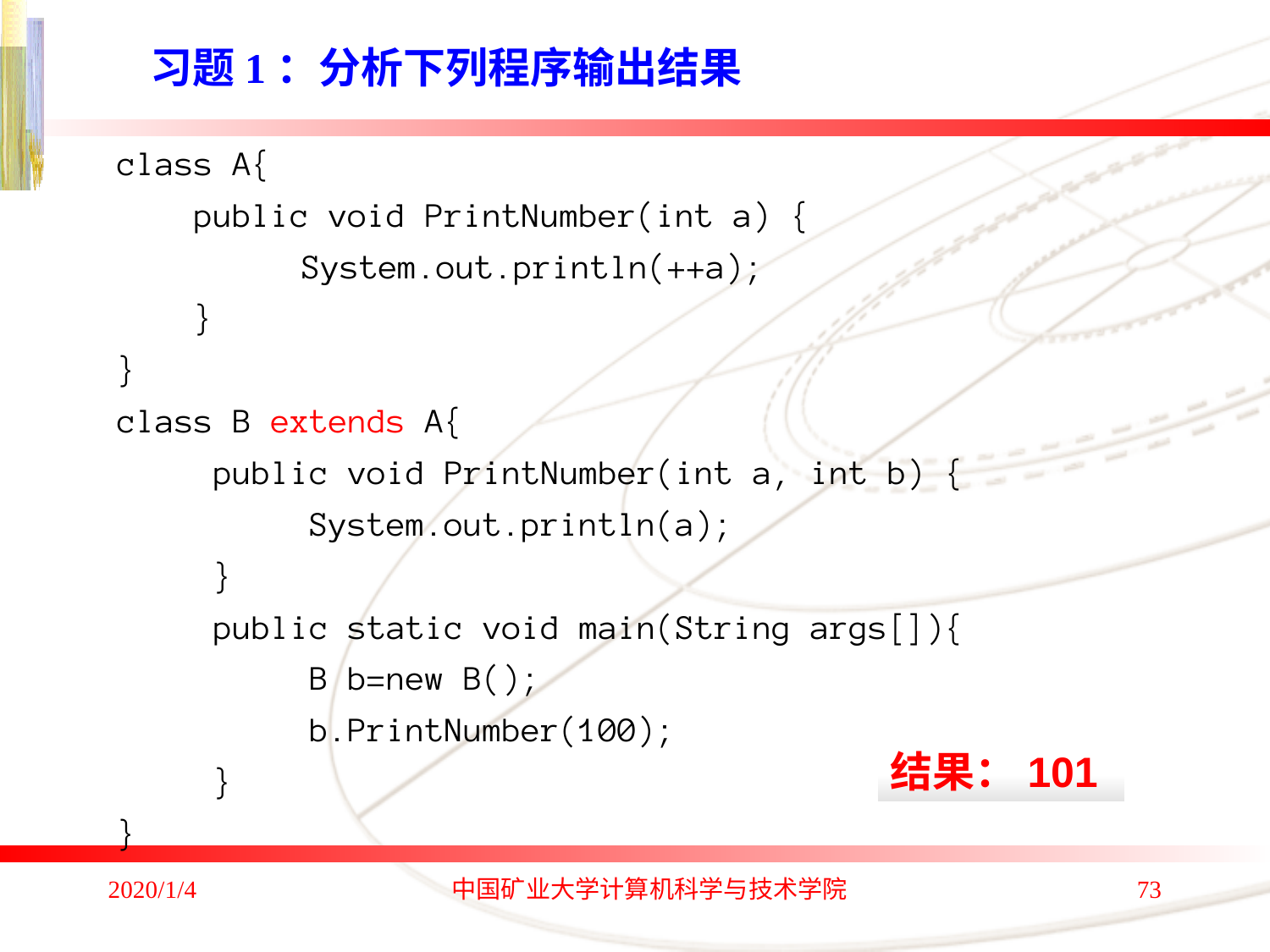

习题1：分析下列程序输出结果
class A{
    public void PrintNumber(int a) {
	   System.out.println(++a);
    }
}
class B extends A{
     public void PrintNumber(int a, int b) {
          System.out.println(a);
     }
     public static void main(String args[]){
          B b=new B();
          b.PrintNumber(100);
     }
}
结果：101
2020/1/4
中国矿业大学计算机科学与技术学院
73